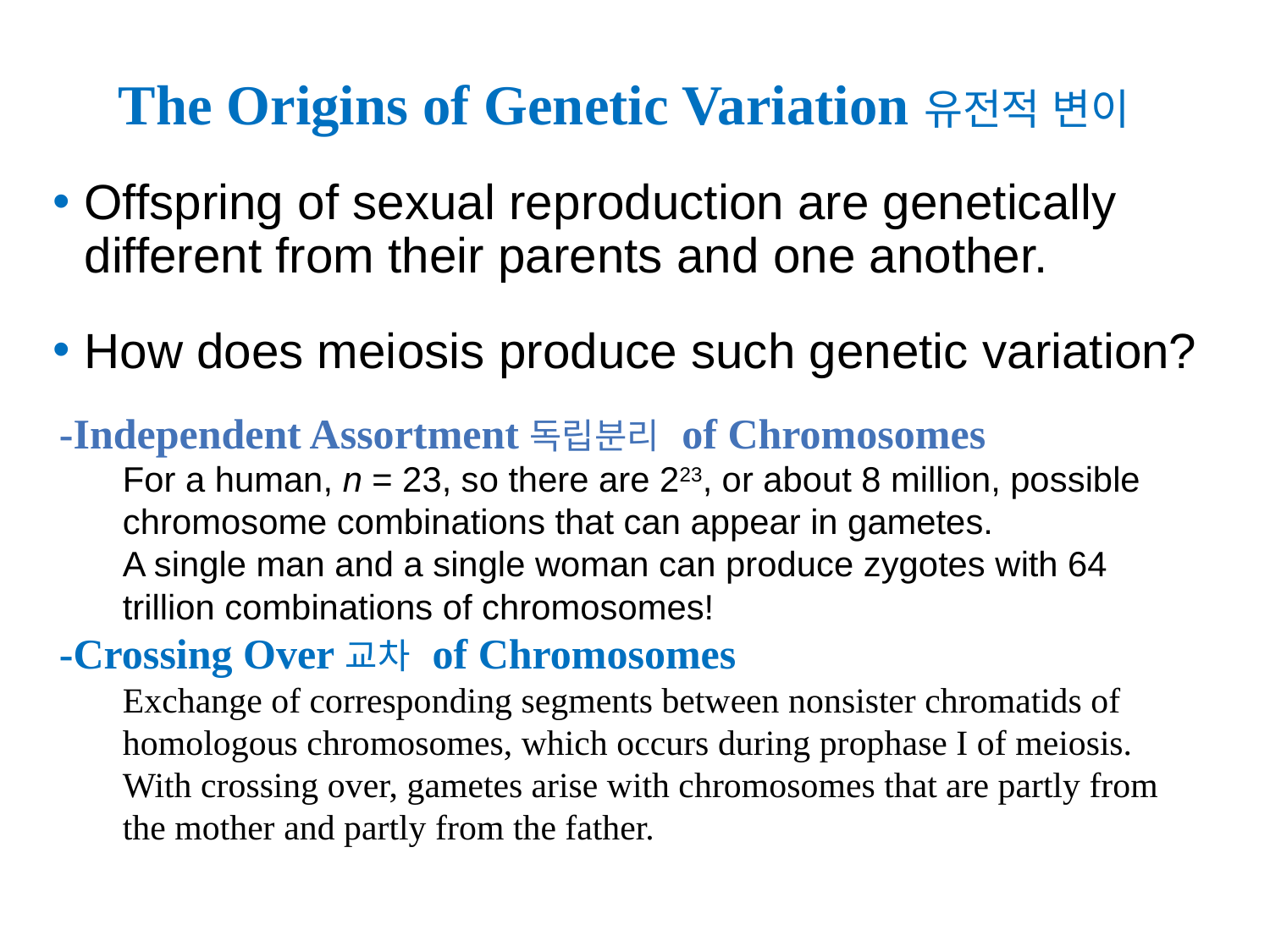

# The Origins of Genetic Variation유전적 변이
Offspring of sexual reproduction are genetically different from their parents and one another.
How does meiosis produce such genetic variation?
-Independent Assortment독립분리 of Chromosomes
For a human, n = 23, so there are 223, or about 8 million, possible chromosome combinations that can appear in gametes.
A single man and a single woman can produce zygotes with 64 trillion combinations of chromosomes!
-Crossing Over교차 of Chromosomes
Exchange of corresponding segments between nonsister chromatids of homologous chromosomes, which occurs during prophase I of meiosis.
With crossing over, gametes arise with chromosomes that are partly from the mother and partly from the father.